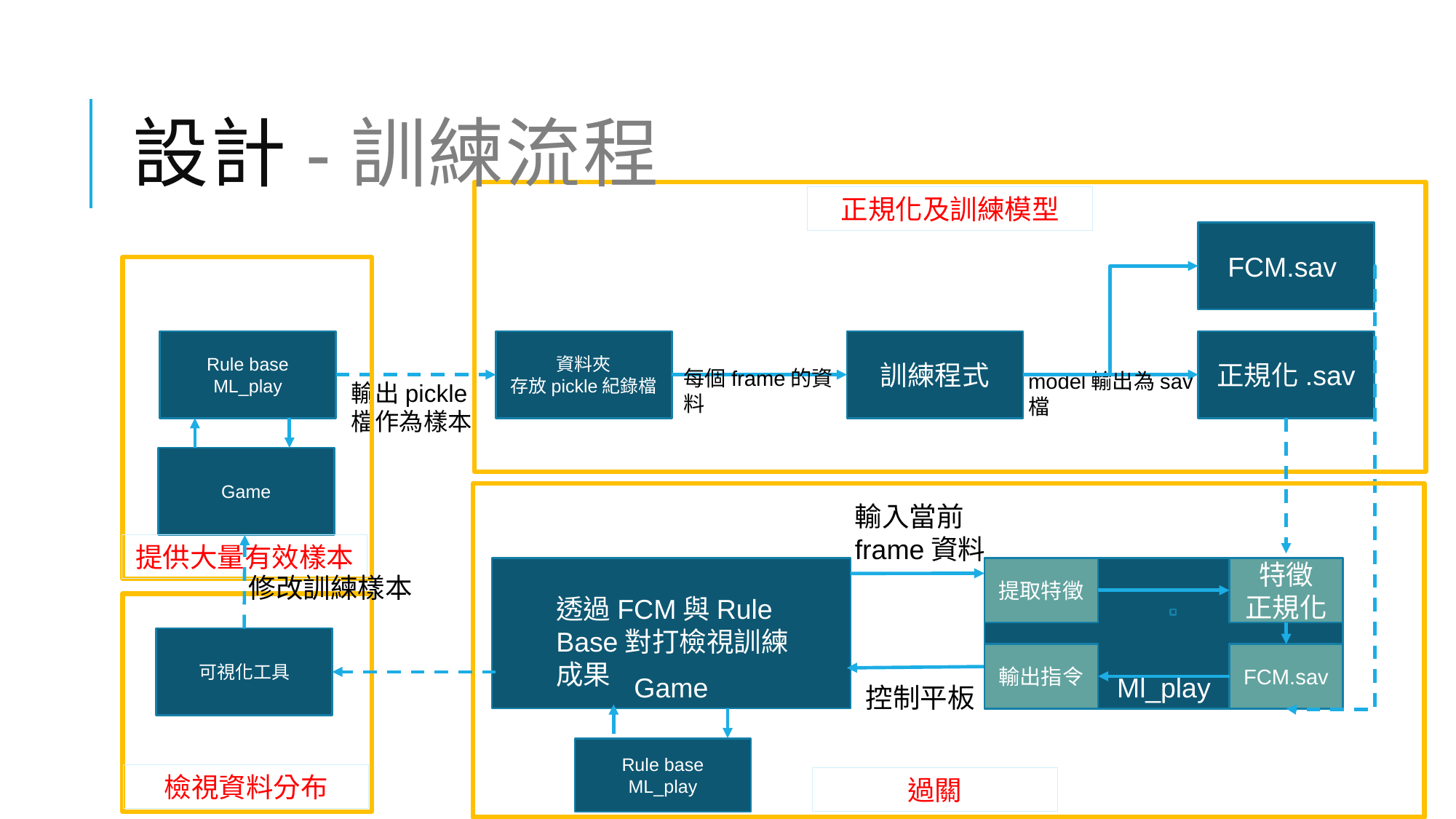

# 設計-訓練流程

正規化及訓練模型
FCM.sav

Rule base
ML_play
資料夾
存放pickle紀錄檔
訓練程式
正規化.sav
輸出pickle檔作為樣本
每個frame的資料
model輸出為sav檔
Game

輸入當前frame資料
提供大量有效樣本
Ml_play
提取特徵
特徵
正規化
Game
修改訓練樣本
透過FCM與Rule Base對打檢視訓練成果

可視化工具
輸出指令
FCM.sav
控制平板
Rule base
ML_play
檢視資料分布
過關